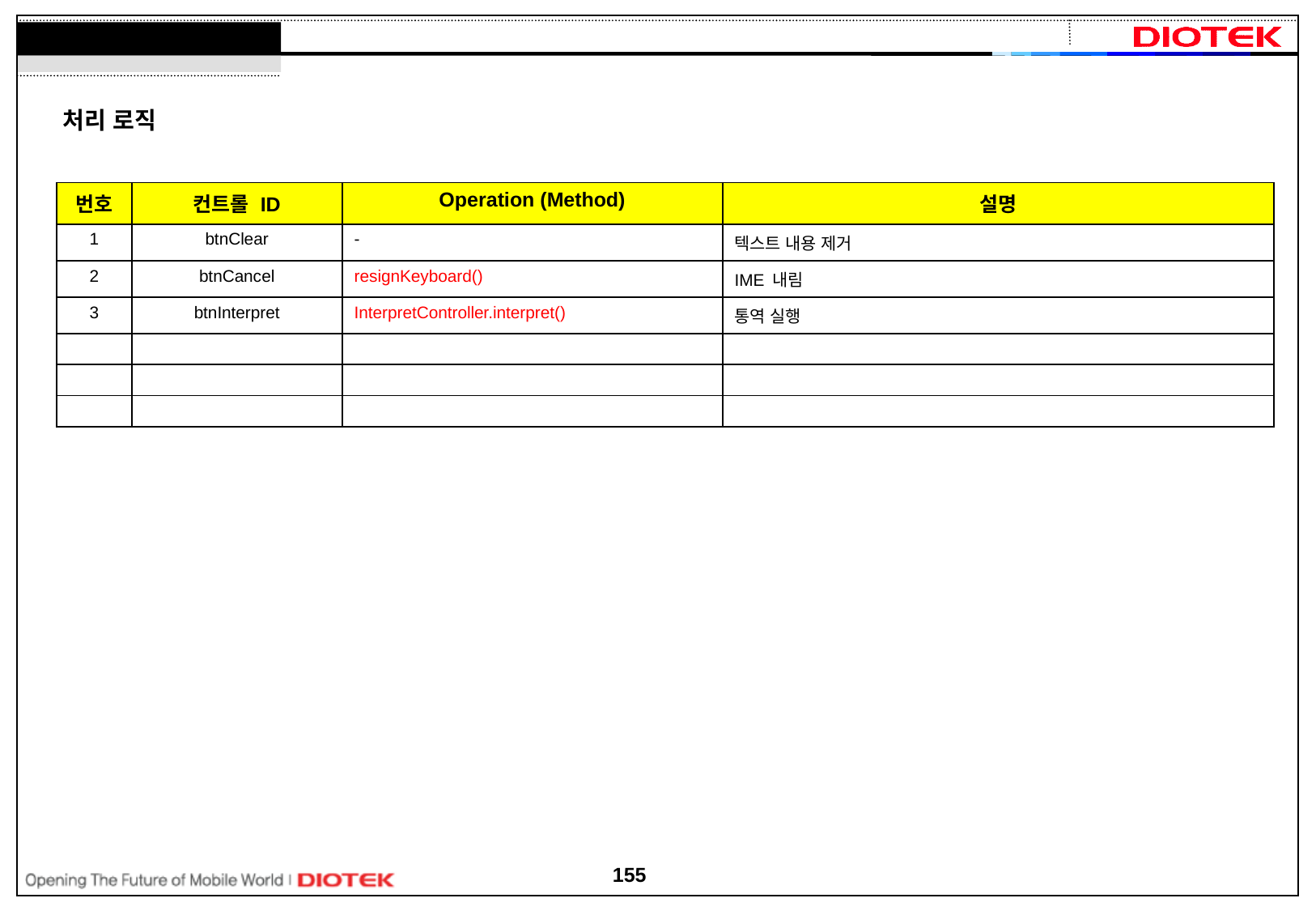

처리 로직
| 번호 | 컨트롤 ID | Operation (Method) | 설명 |
| --- | --- | --- | --- |
| 1 | btnClear | - | 텍스트 내용 제거 |
| 2 | btnCancel | resignKeyboard() | IME 내림 |
| 3 | btnInterpret | InterpretController.interpret() | 통역 실행 |
|  |  |  |  |
|  |  |  |  |
|  |  |  |  |